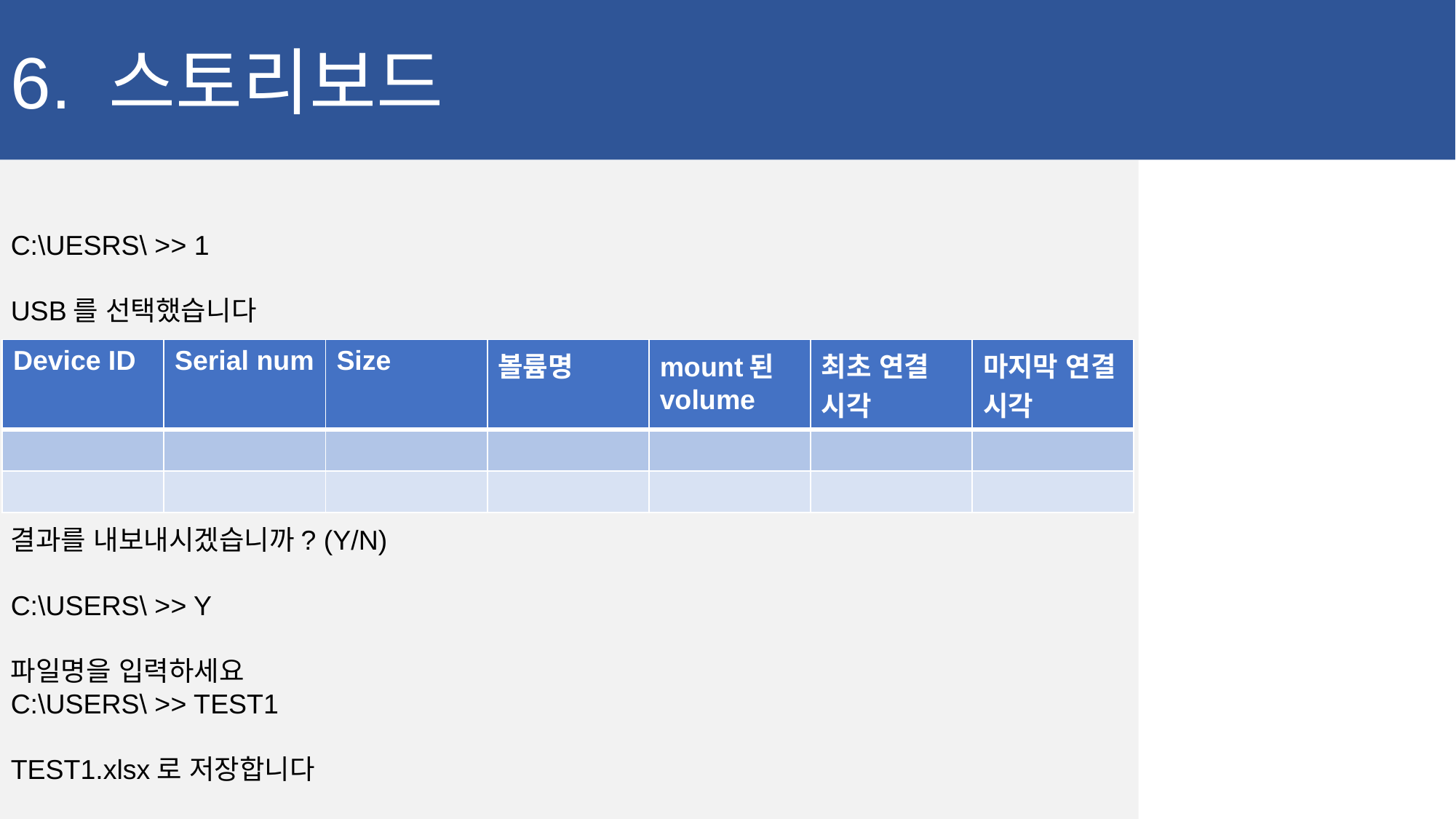

6. 스토리보드

C:\UESRS\ >> 1

USB를 선택했습니다

결과를 내보내시겠습니까? (Y/N)

C:\USERS\ >> Y

파일명을 입력하세요
C:\USERS\ >> TEST1

TEST1.xlsx로 저장합니다
| Device ID | Serial num | Size | 볼륨명 | mount된 volume | 최초 연결 시각 | 마지막 연결 시각 |
| --- | --- | --- | --- | --- | --- | --- |
|  |  |  |  |  |  |  |
|  |  |  |  |  |  |  |